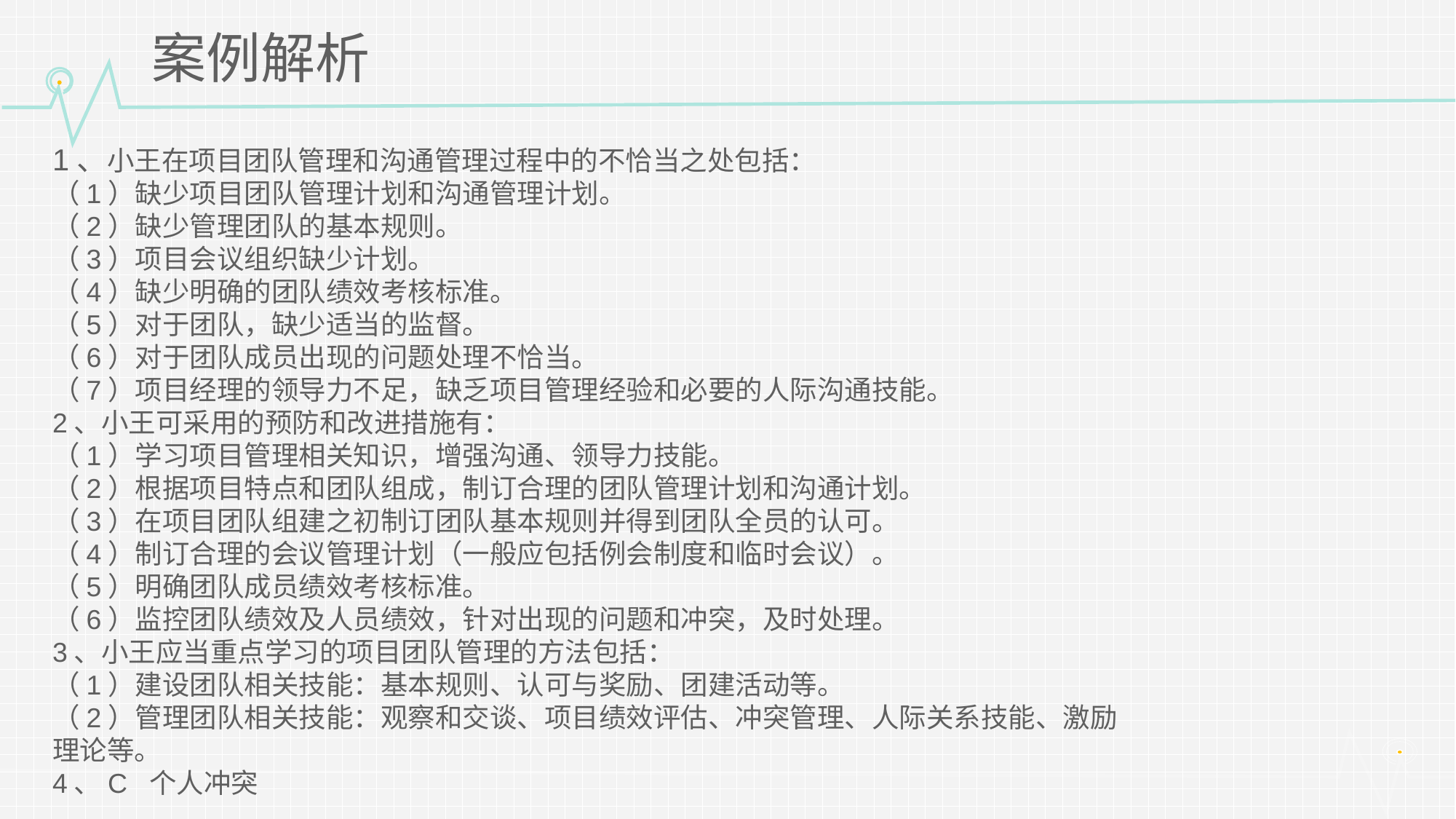

# 案例解析
1、小王在项目团队管理和沟通管理过程中的不恰当之处包括：
（1）缺少项目团队管理计划和沟通管理计划。
（2）缺少管理团队的基本规则。
（3）项目会议组织缺少计划。
（4）缺少明确的团队绩效考核标准。
（5）对于团队，缺少适当的监督。
（6）对于团队成员出现的问题处理不恰当。
（7）项目经理的领导力不足，缺乏项目管理经验和必要的人际沟通技能。
2、小王可采用的预防和改进措施有：
（1）学习项目管理相关知识，增强沟通、领导力技能。
（2）根据项目特点和团队组成，制订合理的团队管理计划和沟通计划。
（3）在项目团队组建之初制订团队基本规则并得到团队全员的认可。
（4）制订合理的会议管理计划（一般应包括例会制度和临时会议）。
（5）明确团队成员绩效考核标准。
（6）监控团队绩效及人员绩效，针对出现的问题和冲突，及时处理。
3、小王应当重点学习的项目团队管理的方法包括：
（1）建设团队相关技能：基本规则、认可与奖励、团建活动等。
（2）管理团队相关技能：观察和交谈、项目绩效评估、冲突管理、人际关系技能、激励
理论等。
4、C  个人冲突